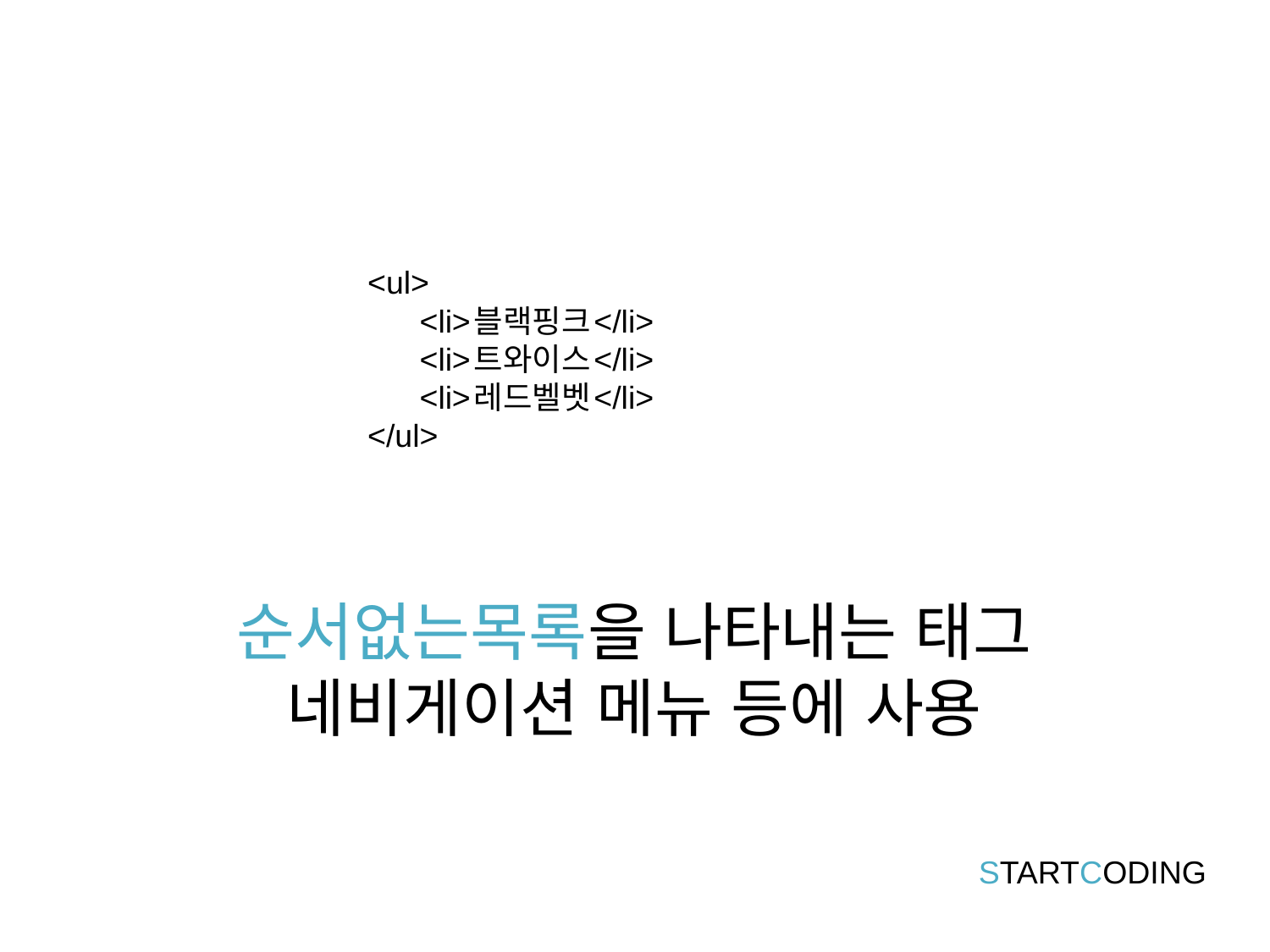

# <ul> <li>블랙핑크</li> <li>트와이스</li> <li>레드벨벳</li> </ul>
순서없는목록을 나타내는 태그
네비게이션 메뉴 등에 사용
STARTCODING